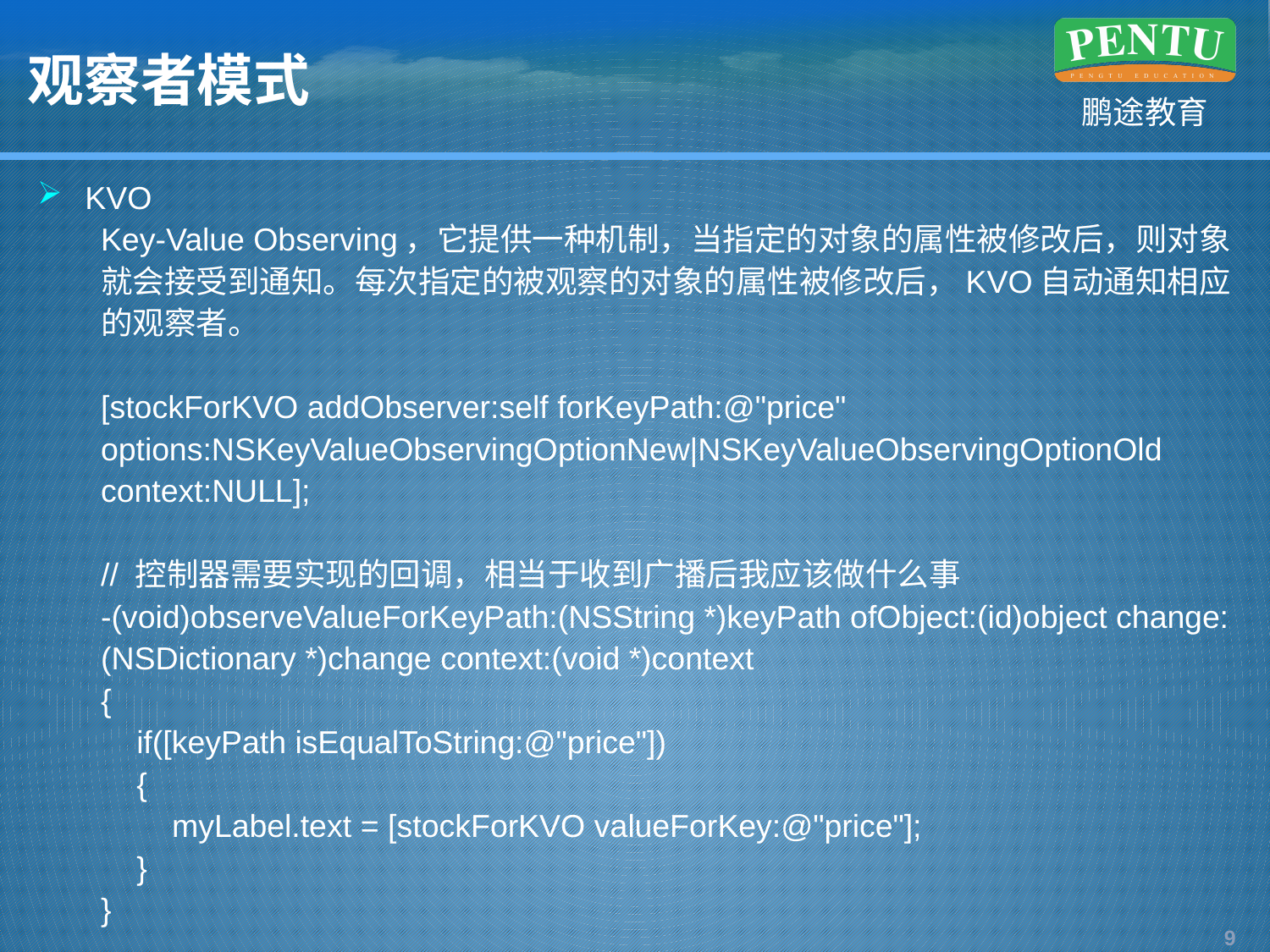

# 观察者模式
KVO
Key-Value Observing，它提供一种机制，当指定的对象的属性被修改后，则对象就会接受到通知。每次指定的被观察的对象的属性被修改后，KVO自动通知相应的观察者。

[stockForKVO addObserver:self forKeyPath:@"price" options:NSKeyValueObservingOptionNew|NSKeyValueObservingOptionOld context:NULL];

// 控制器需要实现的回调，相当于收到广播后我应该做什么事
-(void)observeValueForKeyPath:(NSString *)keyPath ofObject:(id)object change:(NSDictionary *)change context:(void *)context
{
    if([keyPath isEqualToString:@"price"])
    {
        myLabel.text = [stockForKVO valueForKey:@"price"];
    }
}
9